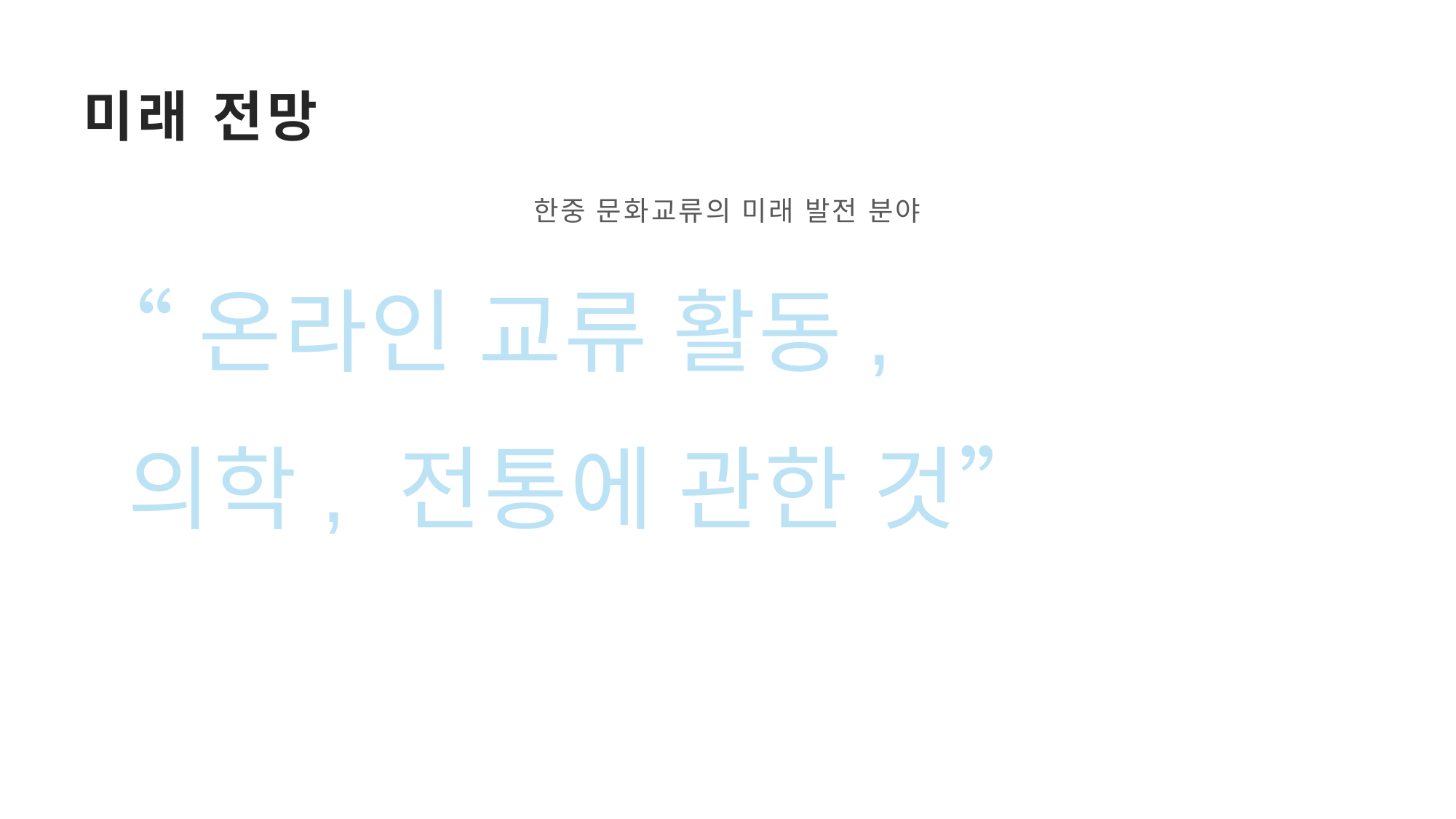

# 미래 전망
한중 문화교류의 미래 발전 분야
“온라인 교류 활동,
 의학, 전통에 관한 것”